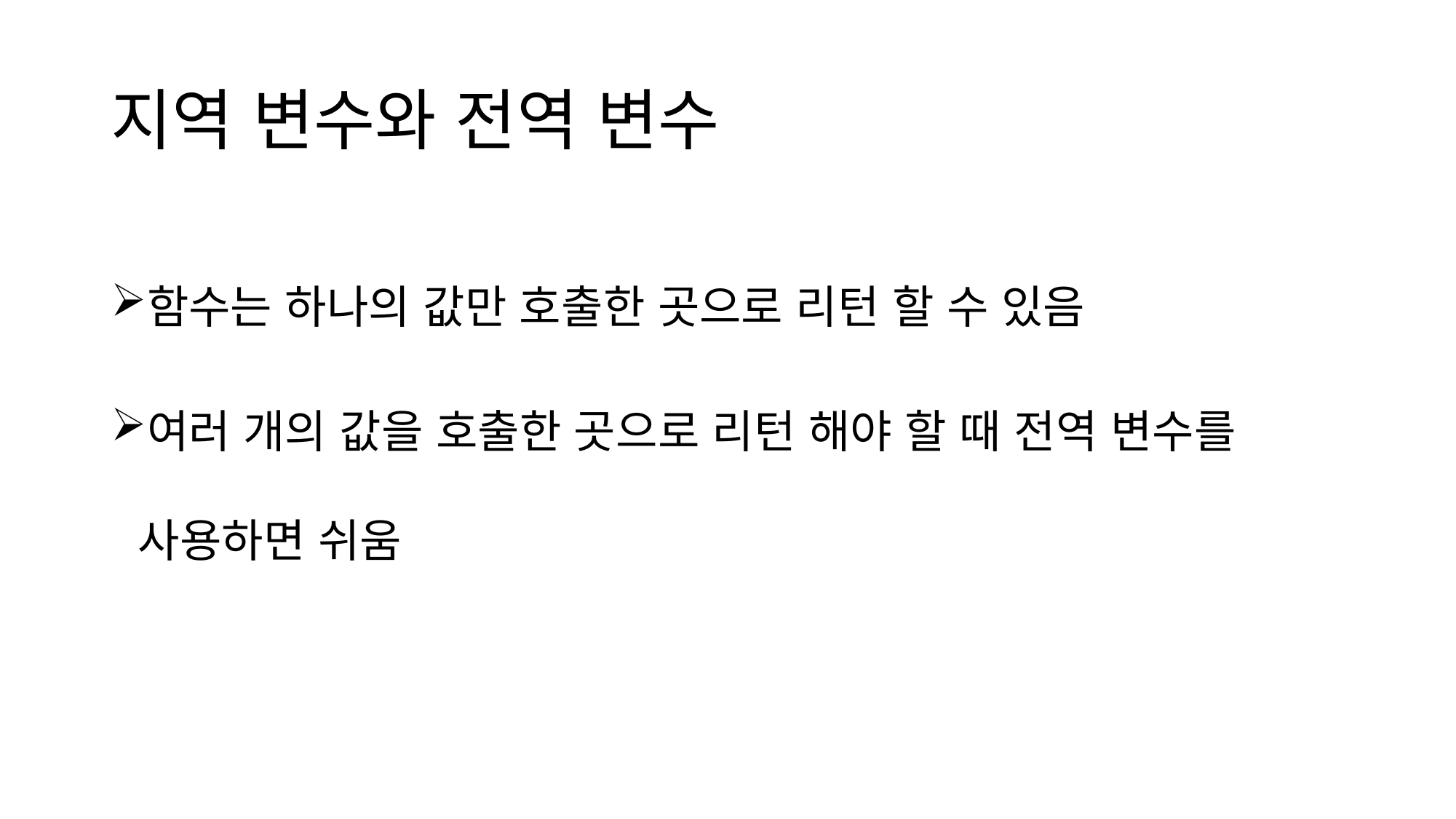

# 지역 변수와 전역 변수
함수는 하나의 값만 호출한 곳으로 리턴 할 수 있음
여러 개의 값을 호출한 곳으로 리턴 해야 할 때 전역 변수를 사용하면 쉬움